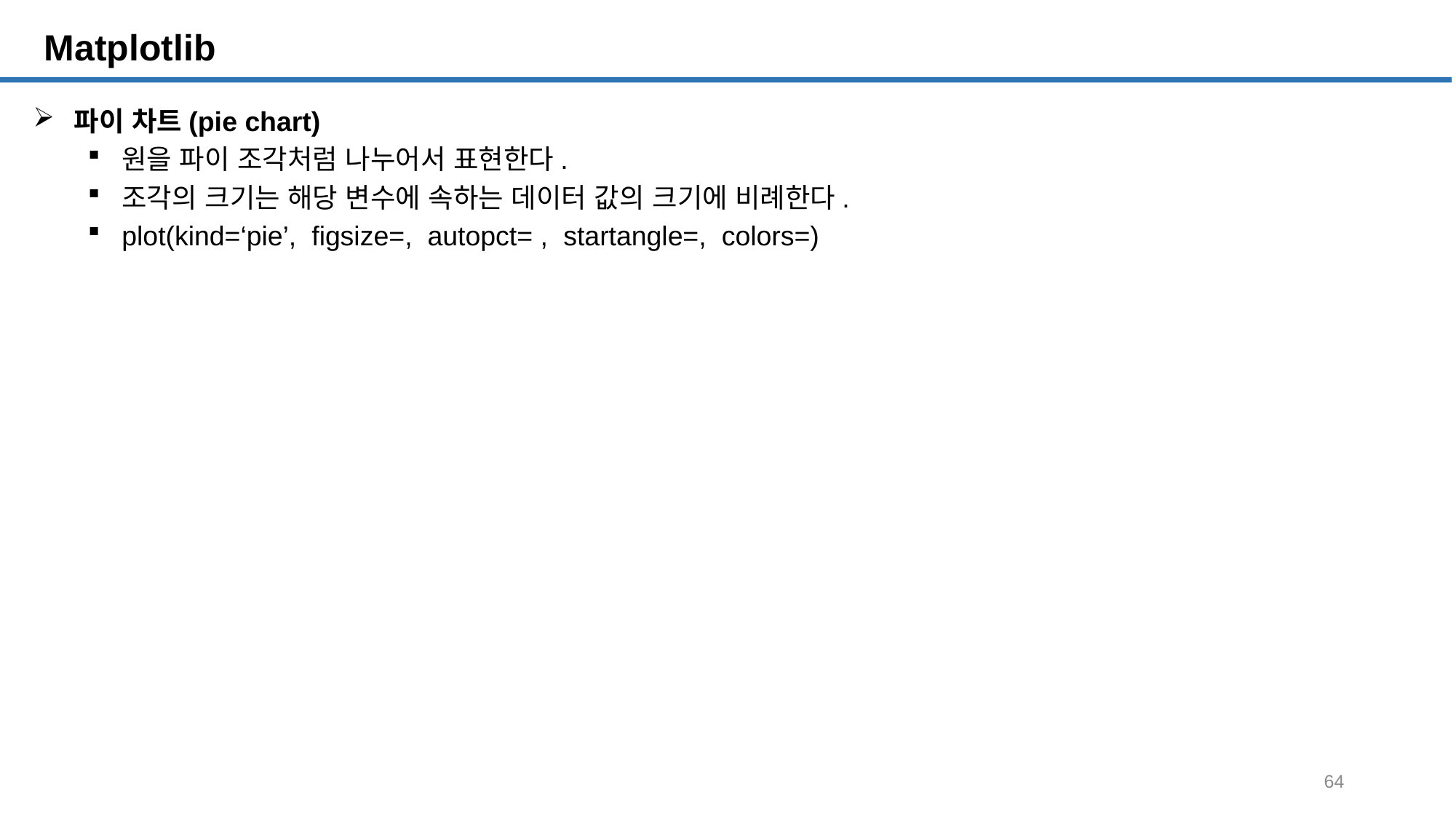

SQL 튜닝 개요
# Matplotlib

파이 차트(pie chart)
원을 파이 조각처럼 나누어서 표현한다.
조각의 크기는 해당 변수에 속하는 데이터 값의 크기에 비례한다.
plot(kind=‘pie’,  figsize=,  autopct= ,  startangle=,  colors=)

64